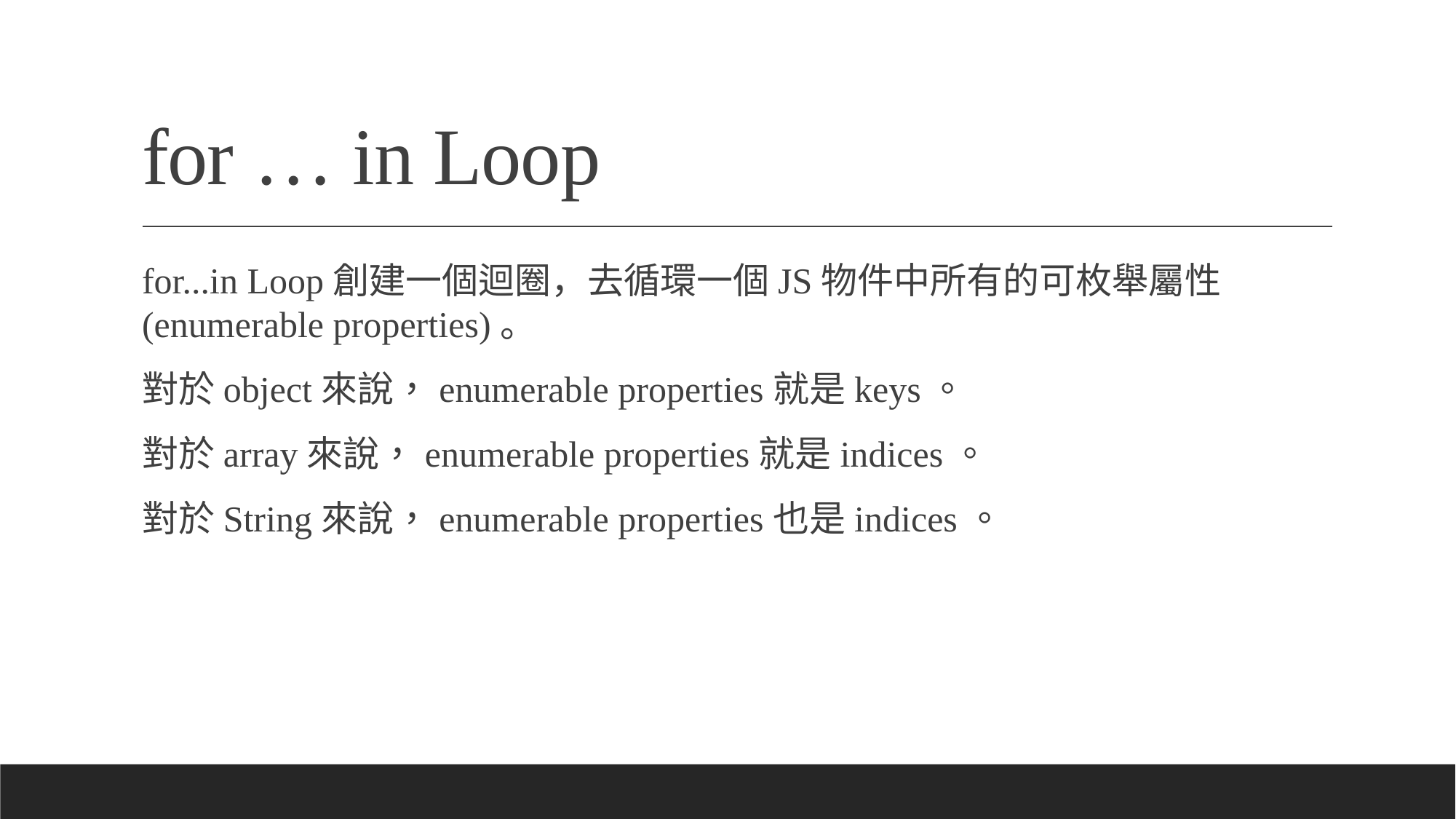

# for … in Loop
for...in Loop創建一個迴圈，去循環一個JS物件中所有的可枚舉屬性(enumerable properties)。
對於object來說，enumerable properties就是keys。
對於array來說，enumerable properties就是indices。
對於String來說，enumerable properties也是indices。